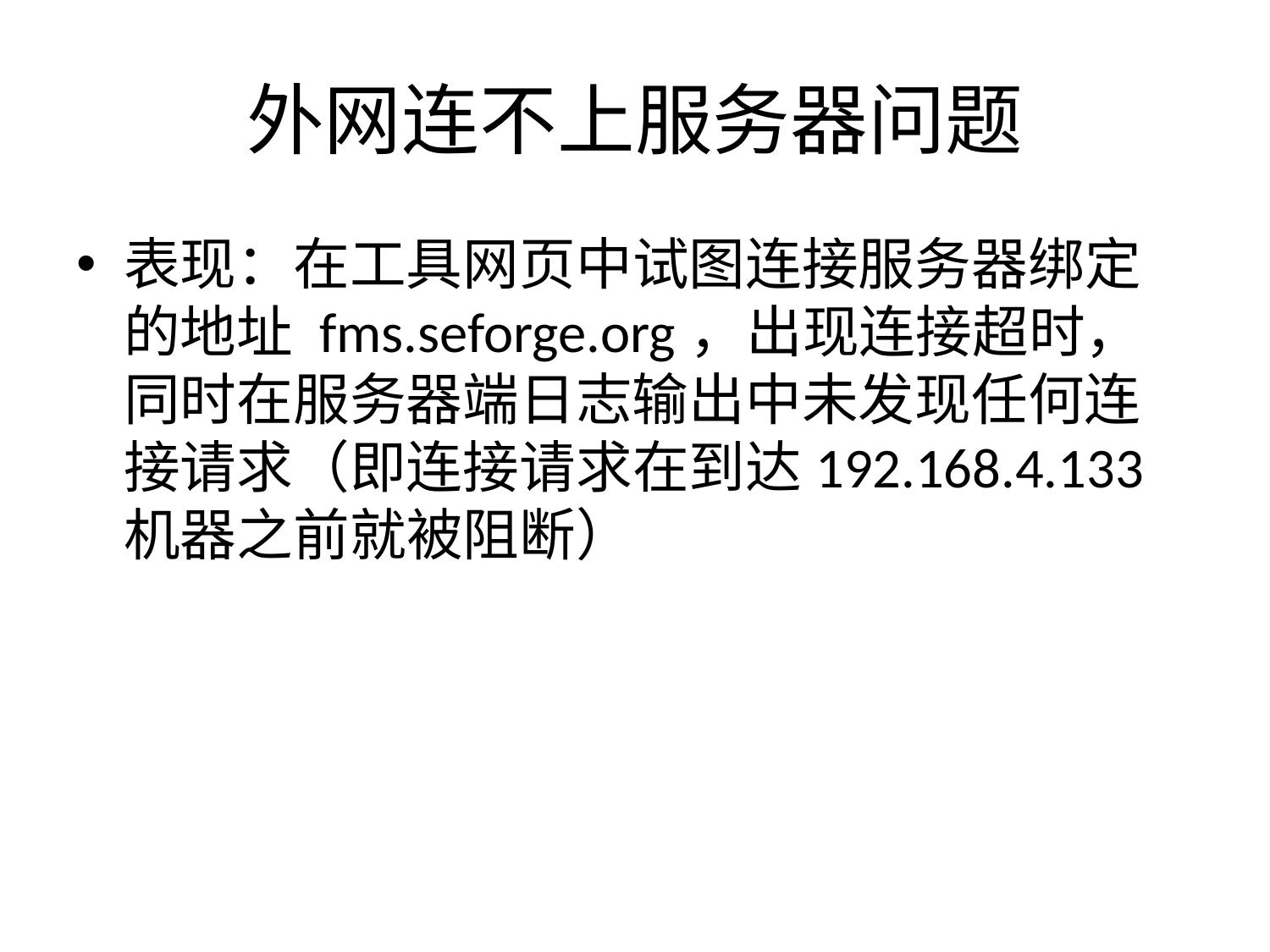

# 外网连不上服务器问题
表现：在工具网页中试图连接服务器绑定的地址 fms.seforge.org，出现连接超时，同时在服务器端日志输出中未发现任何连接请求（即连接请求在到达192.168.4.133机器之前就被阻断）